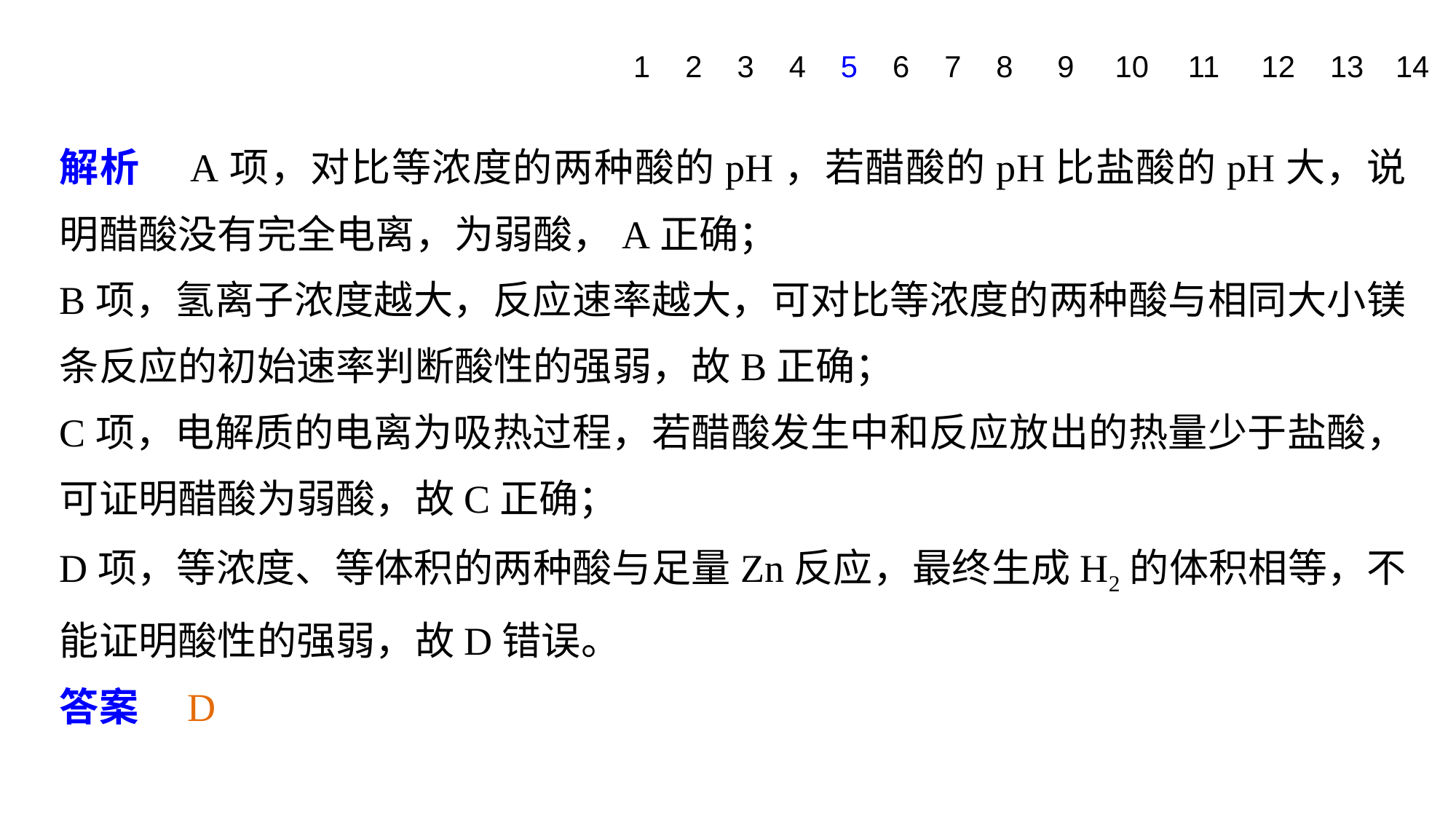

1
2
3
4
5
6
7
8
9
10
11
12
13
14
解析　A项，对比等浓度的两种酸的pH，若醋酸的pH比盐酸的pH大，说明醋酸没有完全电离，为弱酸，A正确；
B项，氢离子浓度越大，反应速率越大，可对比等浓度的两种酸与相同大小镁条反应的初始速率判断酸性的强弱，故B正确；
C项，电解质的电离为吸热过程，若醋酸发生中和反应放出的热量少于盐酸，可证明醋酸为弱酸，故C正确；
D项，等浓度、等体积的两种酸与足量Zn反应，最终生成H2的体积相等，不能证明酸性的强弱，故D错误。
答案　D